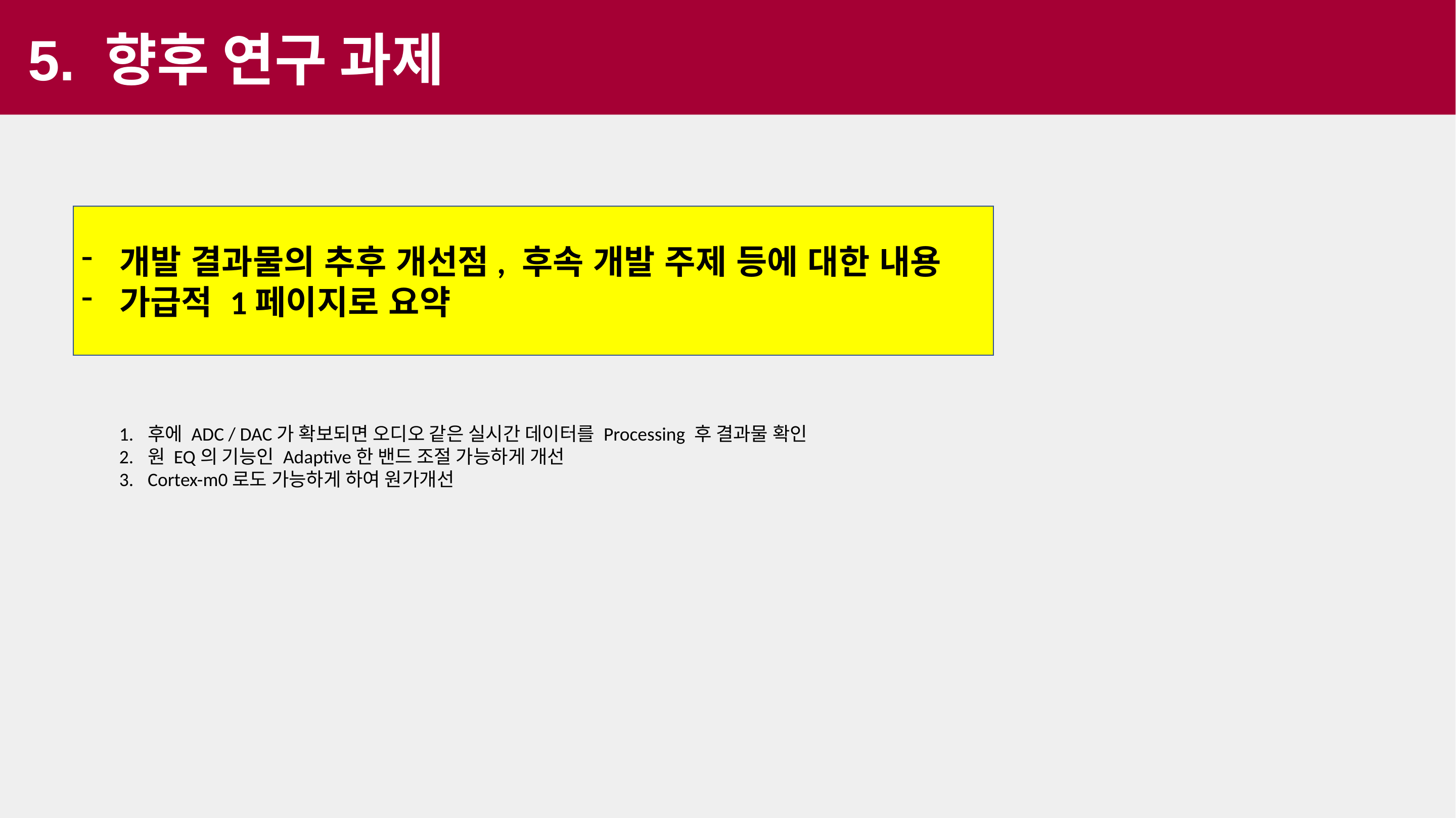

5. 향후 연구 과제

개발 결과물의 추후 개선점, 후속 개발 주제 등에 대한 내용
가급적 1페이지로 요약

후에 ADC / DAC가 확보되면 오디오 같은 실시간 데이터를 Processing 후 결과물 확인
원 EQ의 기능인 Adaptive한 밴드 조절 가능하게 개선
Cortex-m0로도 가능하게 하여 원가개선